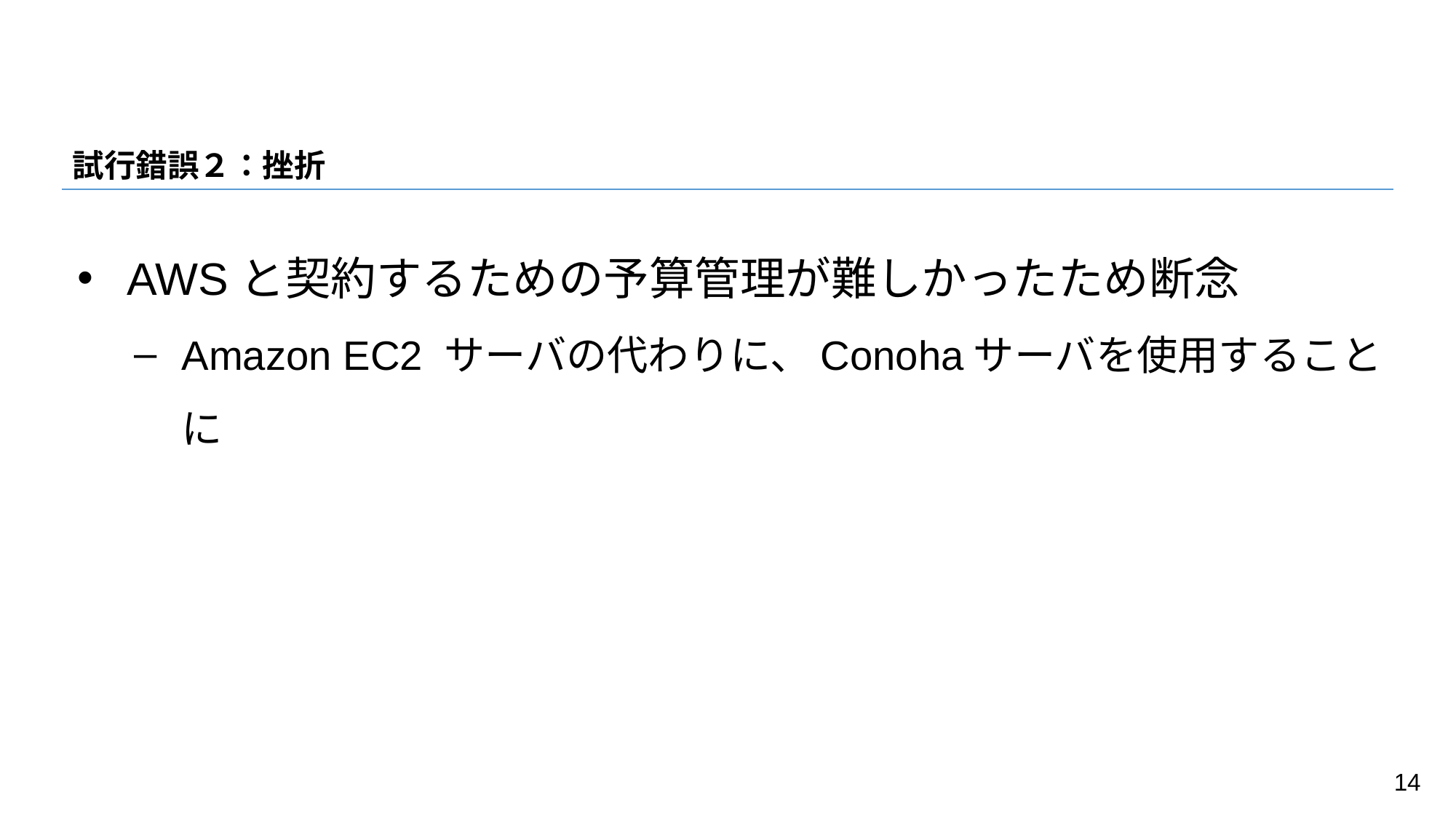

試行錯誤２：挫折
AWSと契約するための予算管理が難しかったため断念
Amazon EC2 サーバの代わりに、Conohaサーバを使用することに
14